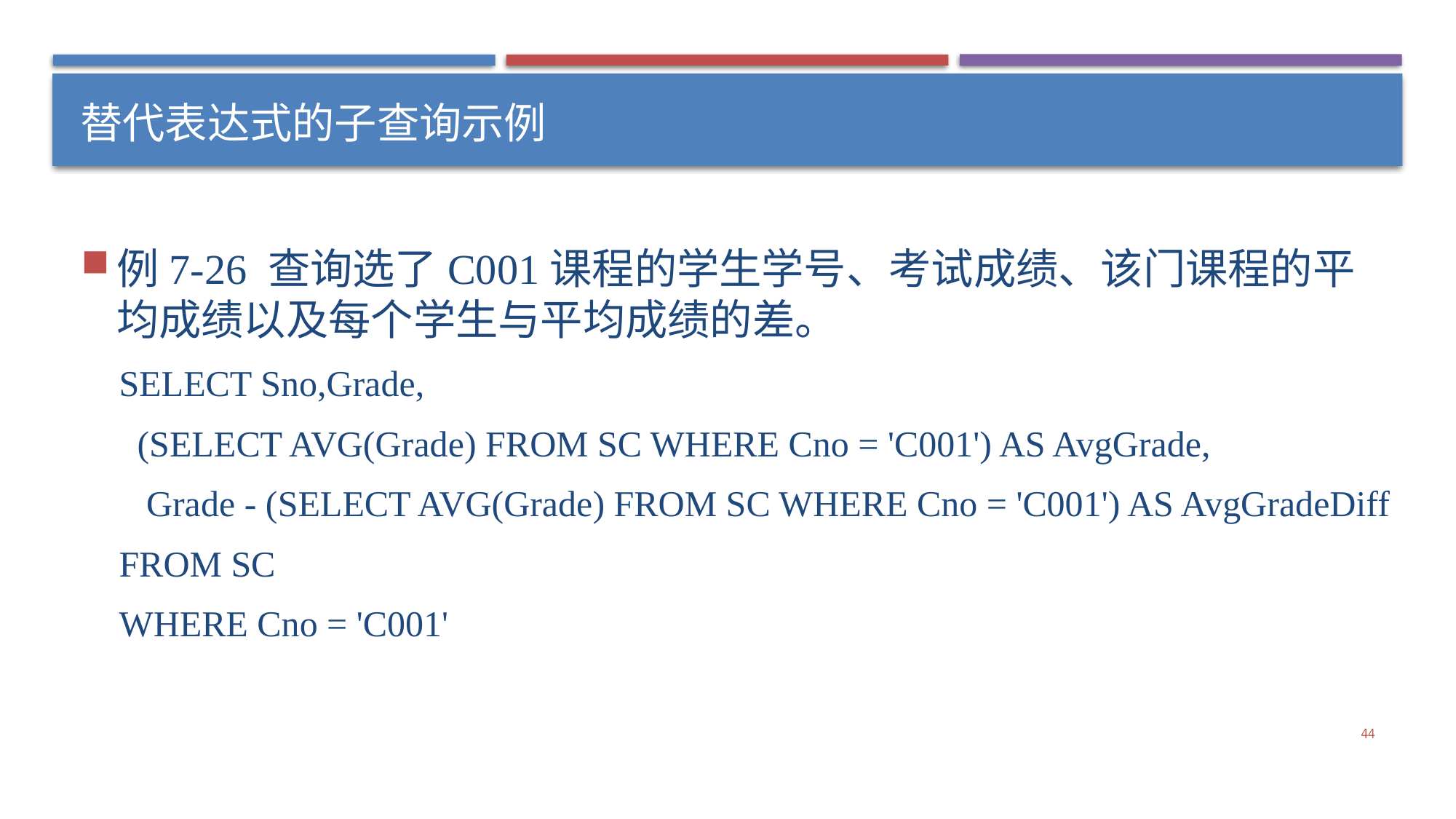

# 替代表达式的子查询示例
例7-26 查询选了C001课程的学生学号、考试成绩、该门课程的平均成绩以及每个学生与平均成绩的差。
SELECT Sno,Grade,
  (SELECT AVG(Grade) FROM SC WHERE Cno = 'C001') AS AvgGrade,
   Grade - (SELECT AVG(Grade) FROM SC WHERE Cno = 'C001') AS AvgGradeDiff
FROM SC
WHERE Cno = 'C001'
44